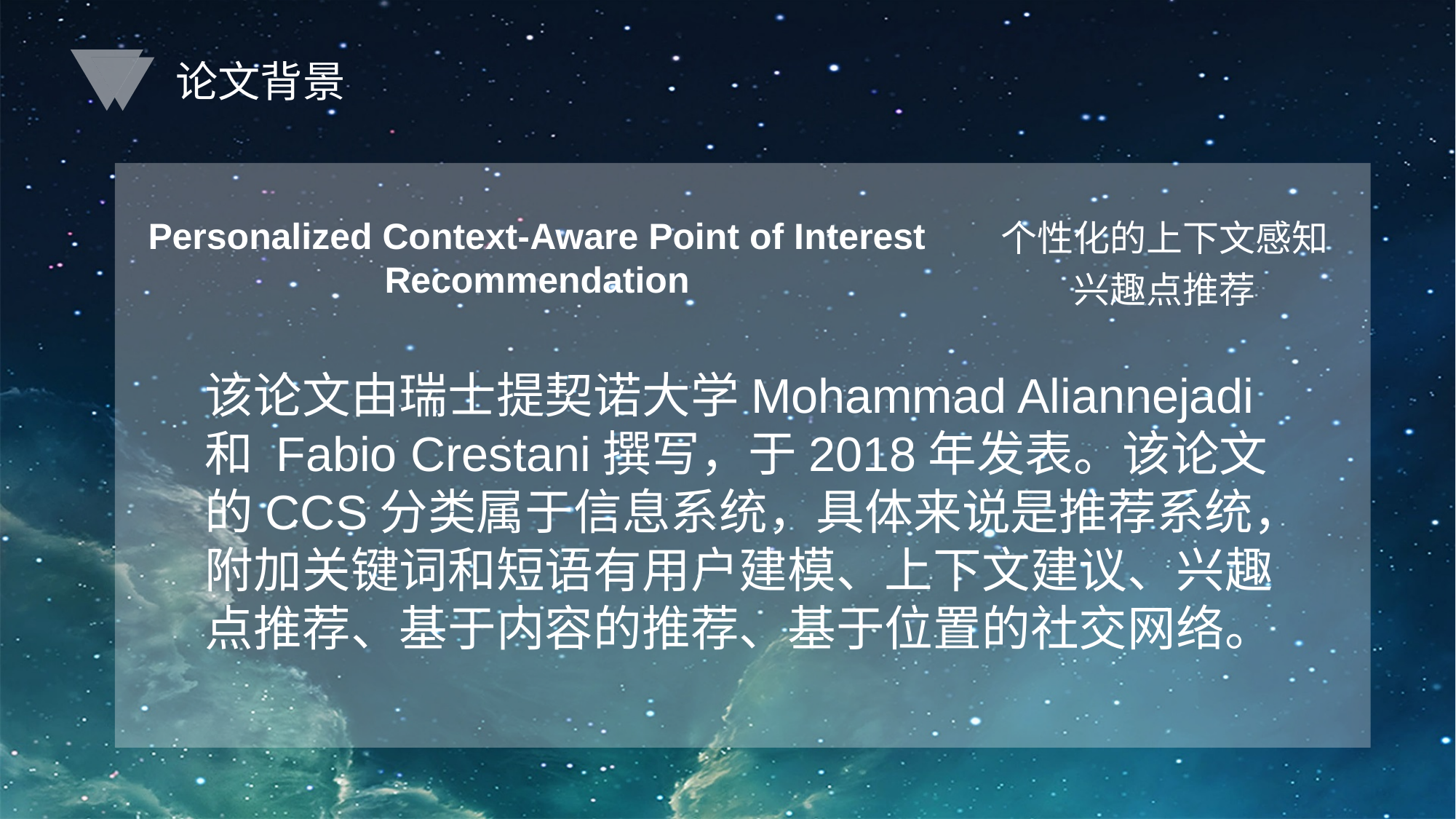

论文背景

个性化的上下文感知兴趣点推荐
Personalized Context-Aware Point of Interest Recommendation
该论文由瑞士提契诺大学Mohammad Aliannejadi 和 Fabio Crestani撰写，于2018年发表。该论文的CCS分类属于信息系统，具体来说是推荐系统，附加关键词和短语有用户建模、上下文建议、兴趣点推荐、基于内容的推荐、基于位置的社交网络。